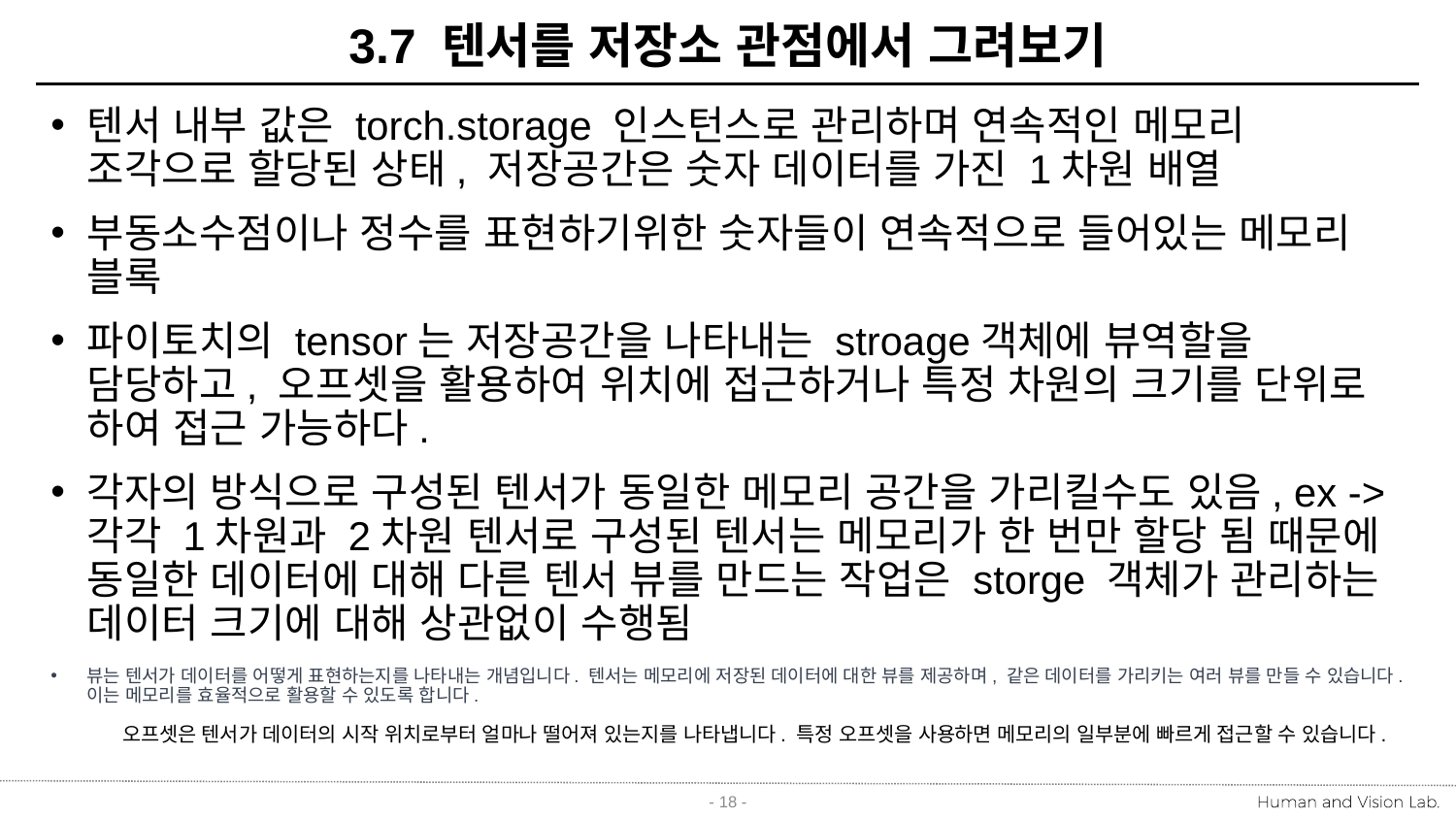

# 3.7 텐서를 저장소 관점에서 그려보기
텐서 내부 값은 torch.storage 인스턴스로 관리하며 연속적인 메모리 조각으로 할당된 상태, 저장공간은 숫자 데이터를 가진 1차원 배열
부동소수점이나 정수를 표현하기위한 숫자들이 연속적으로 들어있는 메모리 블록
파이토치의 tensor는 저장공간을 나타내는 stroage객체에 뷰역할을 담당하고, 오프셋을 활용하여 위치에 접근하거나 특정 차원의 크기를 단위로 하여 접근 가능하다.
각자의 방식으로 구성된 텐서가 동일한 메모리 공간을 가리킬수도 있음, ex -> 각각 1차원과 2차원 텐서로 구성된 텐서는 메모리가 한 번만 할당 됨 때문에 동일한 데이터에 대해 다른 텐서 뷰를 만드는 작업은 storge 객체가 관리하는 데이터 크기에 대해 상관없이 수행됨
뷰는 텐서가 데이터를 어떻게 표현하는지를 나타내는 개념입니다. 텐서는 메모리에 저장된 데이터에 대한 뷰를 제공하며, 같은 데이터를 가리키는 여러 뷰를 만들 수 있습니다. 이는 메모리를 효율적으로 활용할 수 있도록 합니다.

오프셋은 텐서가 데이터의 시작 위치로부터 얼마나 떨어져 있는지를 나타냅니다. 특정 오프셋을 사용하면 메모리의 일부분에 빠르게 접근할 수 있습니다.

- 18 -